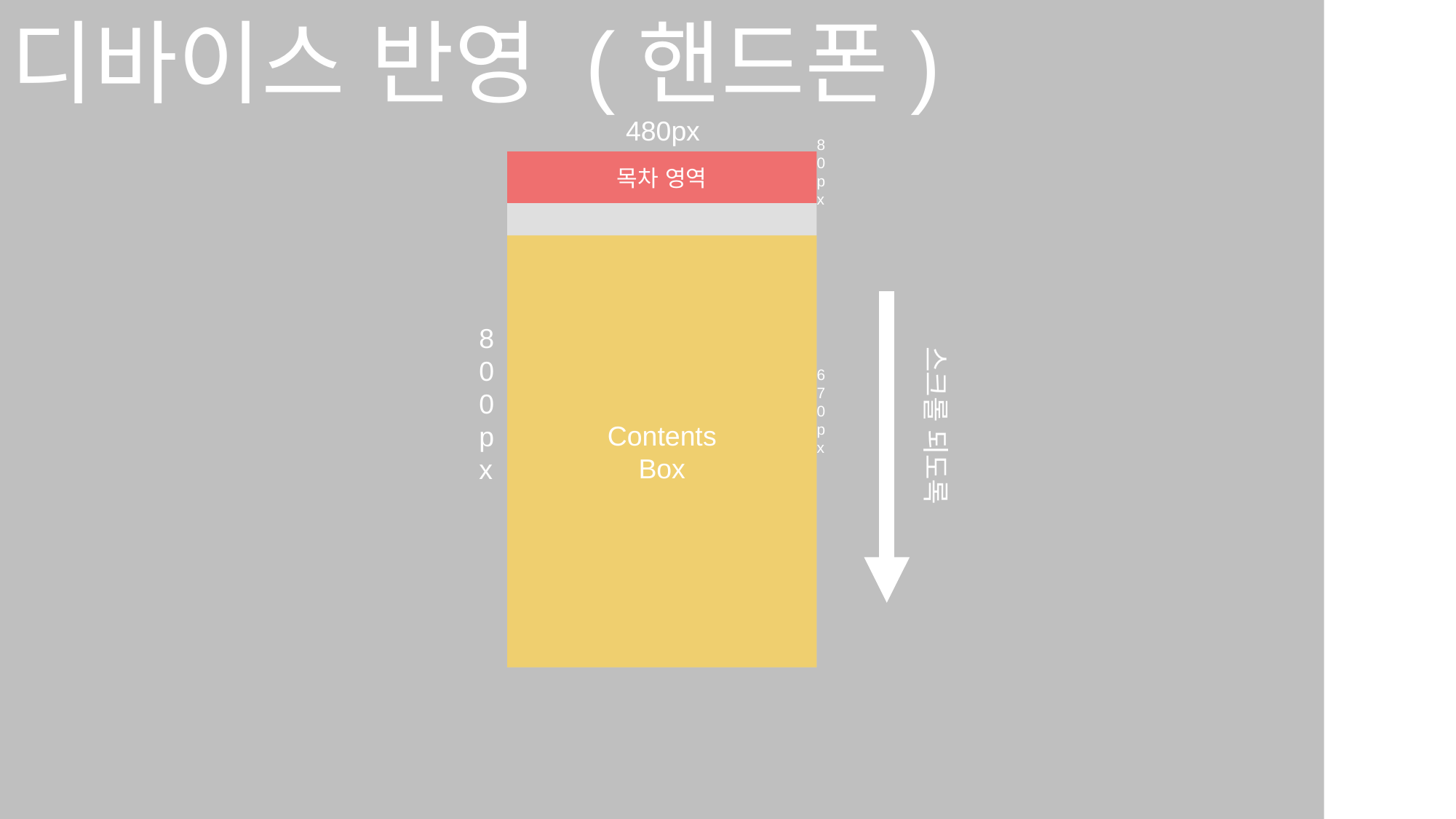

디바이스 반영 (핸드폰)
480px

목차 영역
80px
Contents
Box
스크롤 되도록
800px
670px